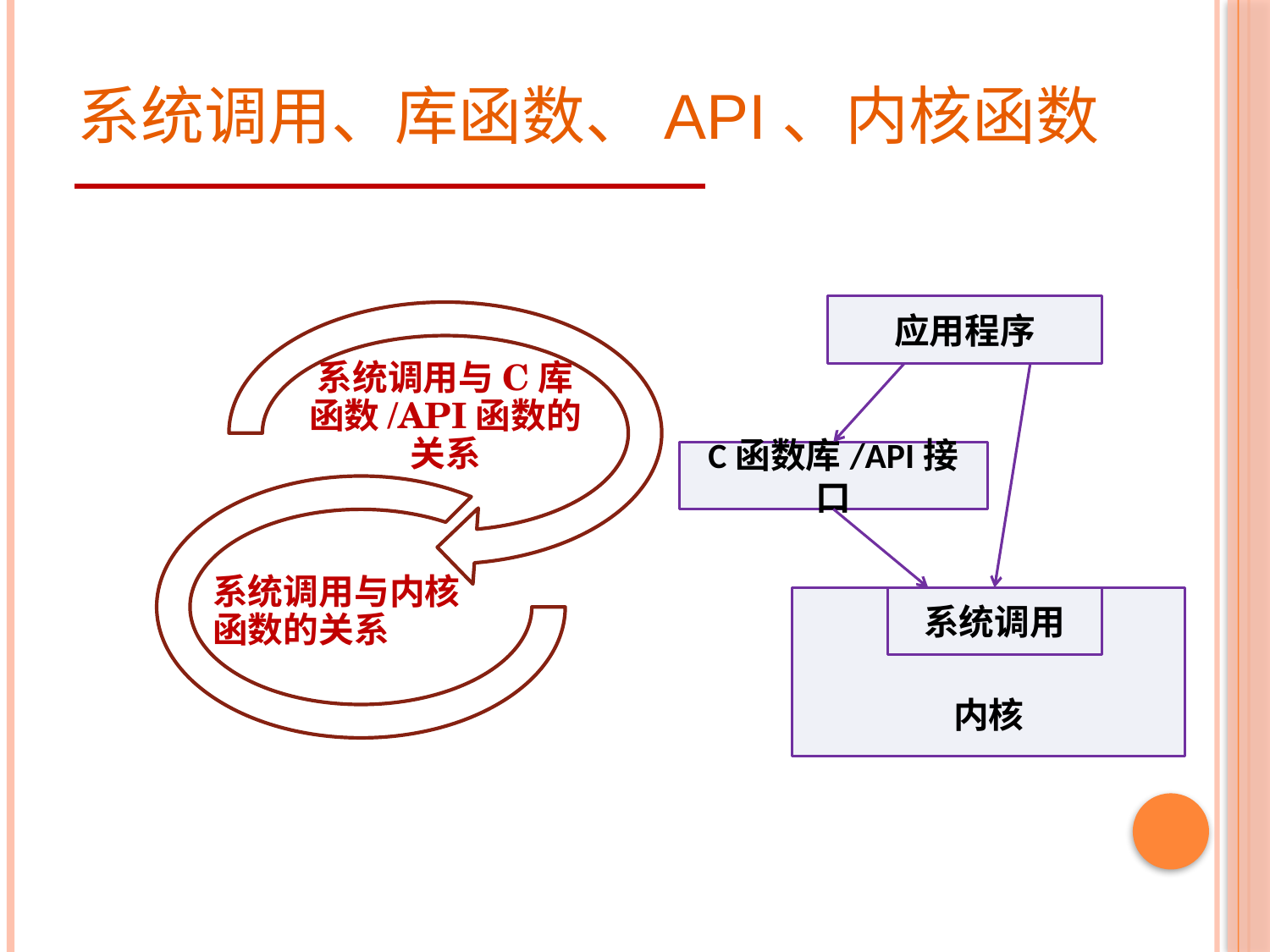

# 系统调用、库函数、API、内核函数
系统调用与C库函数/API函数的关系
系统调用与内核函数的关系
应用程序
C函数库/API接口

内核
系统调用